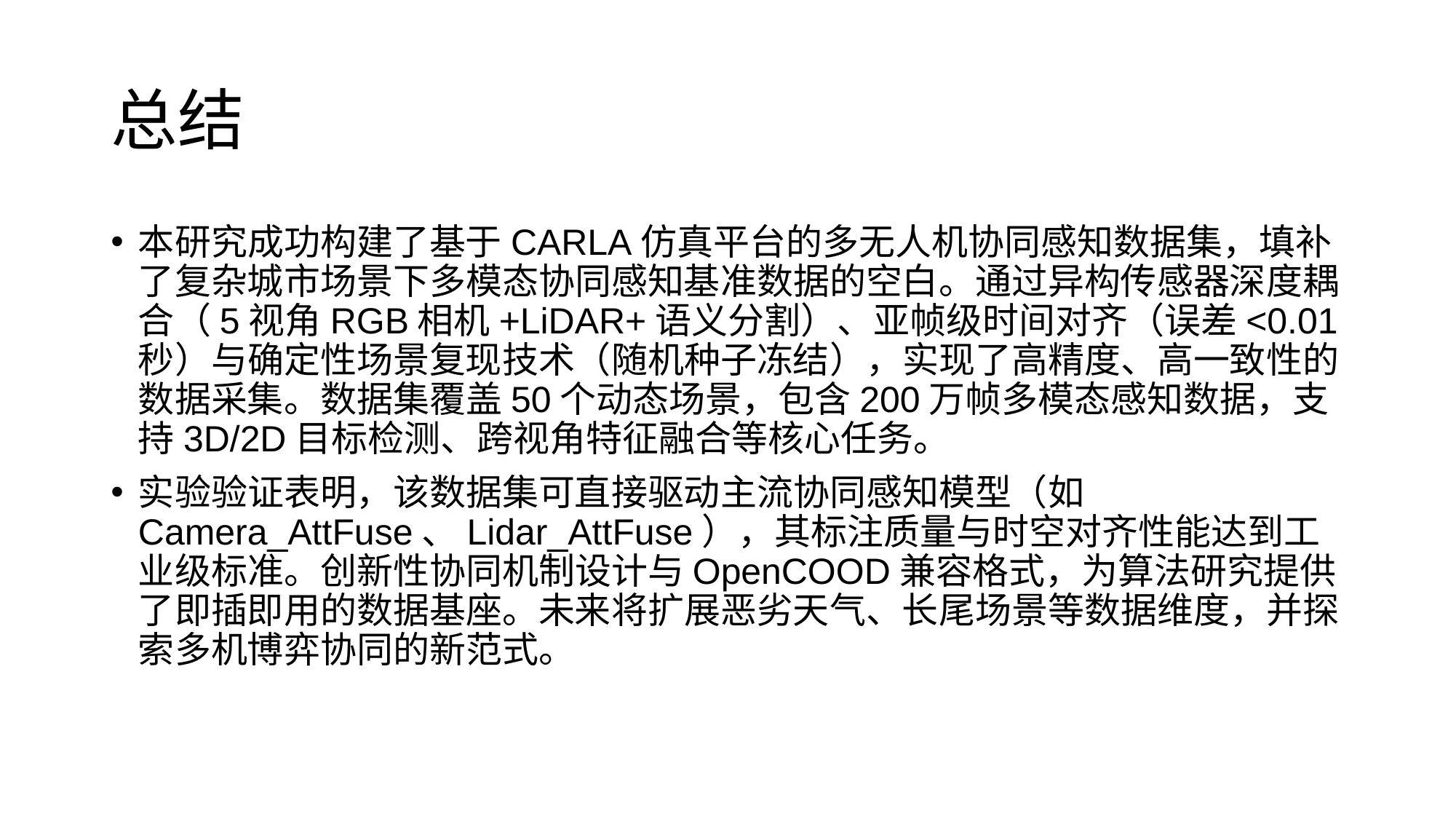

# 总结
本研究成功构建了基于CARLA仿真平台的多无人机协同感知数据集，填补了复杂城市场景下多模态协同感知基准数据的空白。通过异构传感器深度耦合（5视角RGB相机+LiDAR+语义分割）、亚帧级时间对齐（误差<0.01秒）与确定性场景复现技术（随机种子冻结），实现了高精度、高一致性的数据采集。数据集覆盖50个动态场景，包含200万帧多模态感知数据，支持3D/2D目标检测、跨视角特征融合等核心任务。
实验验证表明，该数据集可直接驱动主流协同感知模型（如Camera_AttFuse、Lidar_AttFuse），其标注质量与时空对齐性能达到工业级标准。创新性协同机制设计与OpenCOOD兼容格式，为算法研究提供了即插即用的数据基座。未来将扩展恶劣天气、长尾场景等数据维度，并探索多机博弈协同的新范式。